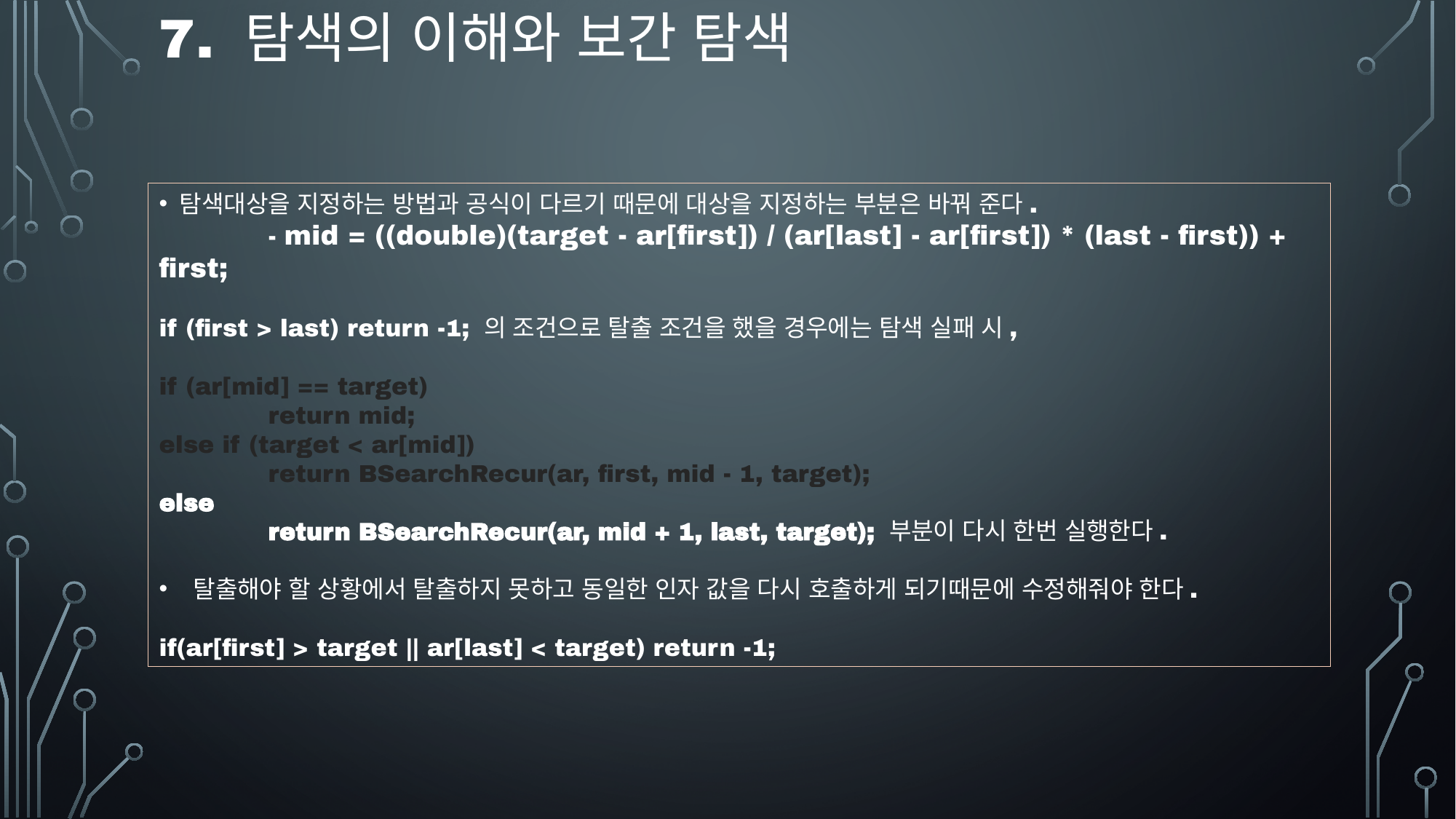

7. 탐색의 이해와 보간 탐색
탐색대상을 지정하는 방법과 공식이 다르기 때문에 대상을 지정하는 부분은 바꿔 준다.
	- mid = ((double)(target - ar[first]) / (ar[last] - ar[first]) * (last - first)) + first;

if (first > last) return -1; 의 조건으로 탈출 조건을 했을 경우에는 탐색 실패 시,

if (ar[mid] == target)
	return mid;
else if (target < ar[mid])
	return BSearchRecur(ar, first, mid - 1, target);
else
	return BSearchRecur(ar, mid + 1, last, target); 부분이 다시 한번 실행한다.

탈출해야 할 상황에서 탈출하지 못하고 동일한 인자 값을 다시 호출하게 되기때문에 수정해줘야 한다.

if(ar[first] > target || ar[last] < target) return -1;